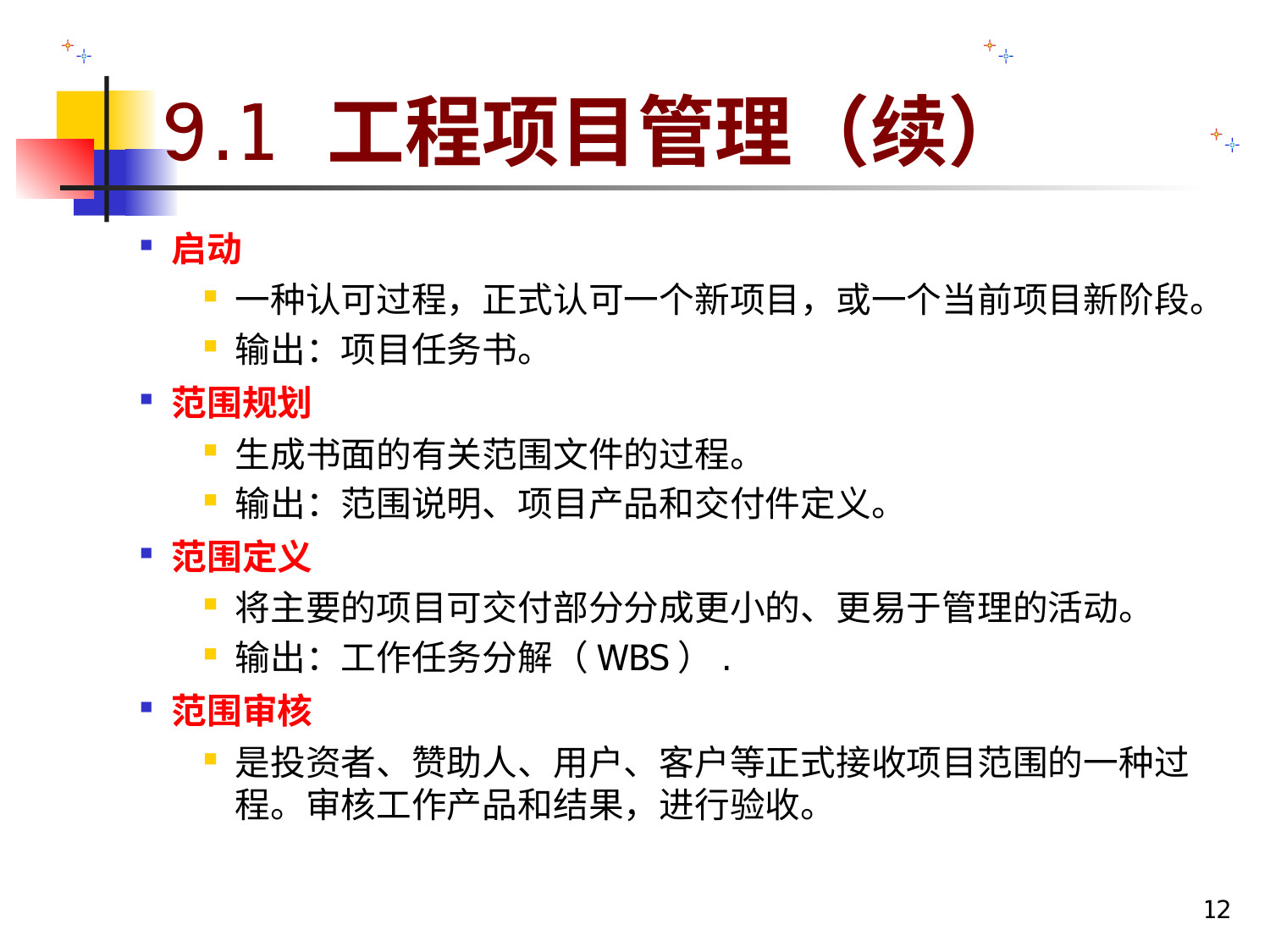

# 9.1 工程项目管理（续）
启动
一种认可过程，正式认可一个新项目，或一个当前项目新阶段。
输出：项目任务书。
范围规划
生成书面的有关范围文件的过程。
输出：范围说明、项目产品和交付件定义。
范围定义
将主要的项目可交付部分分成更小的、更易于管理的活动。
输出：工作任务分解（WBS）.
范围审核
是投资者、赞助人、用户、客户等正式接收项目范围的一种过程。审核工作产品和结果，进行验收。
12